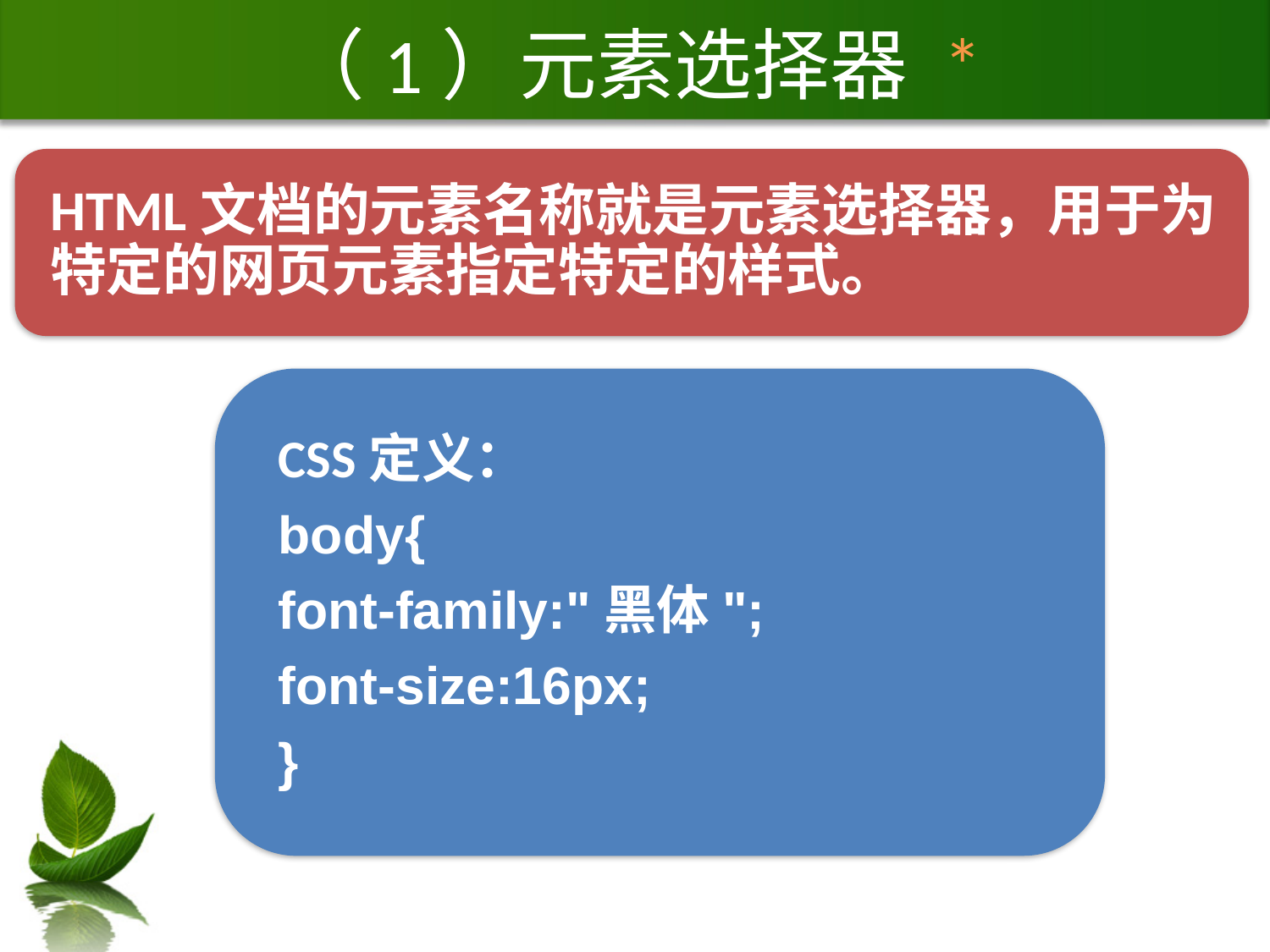

# （1）元素选择器 *
HTML文档的元素名称就是元素选择器，用于为特定的网页元素指定特定的样式。
CSS定义：
body{
font-family:"黑体";
font-size:16px;
}